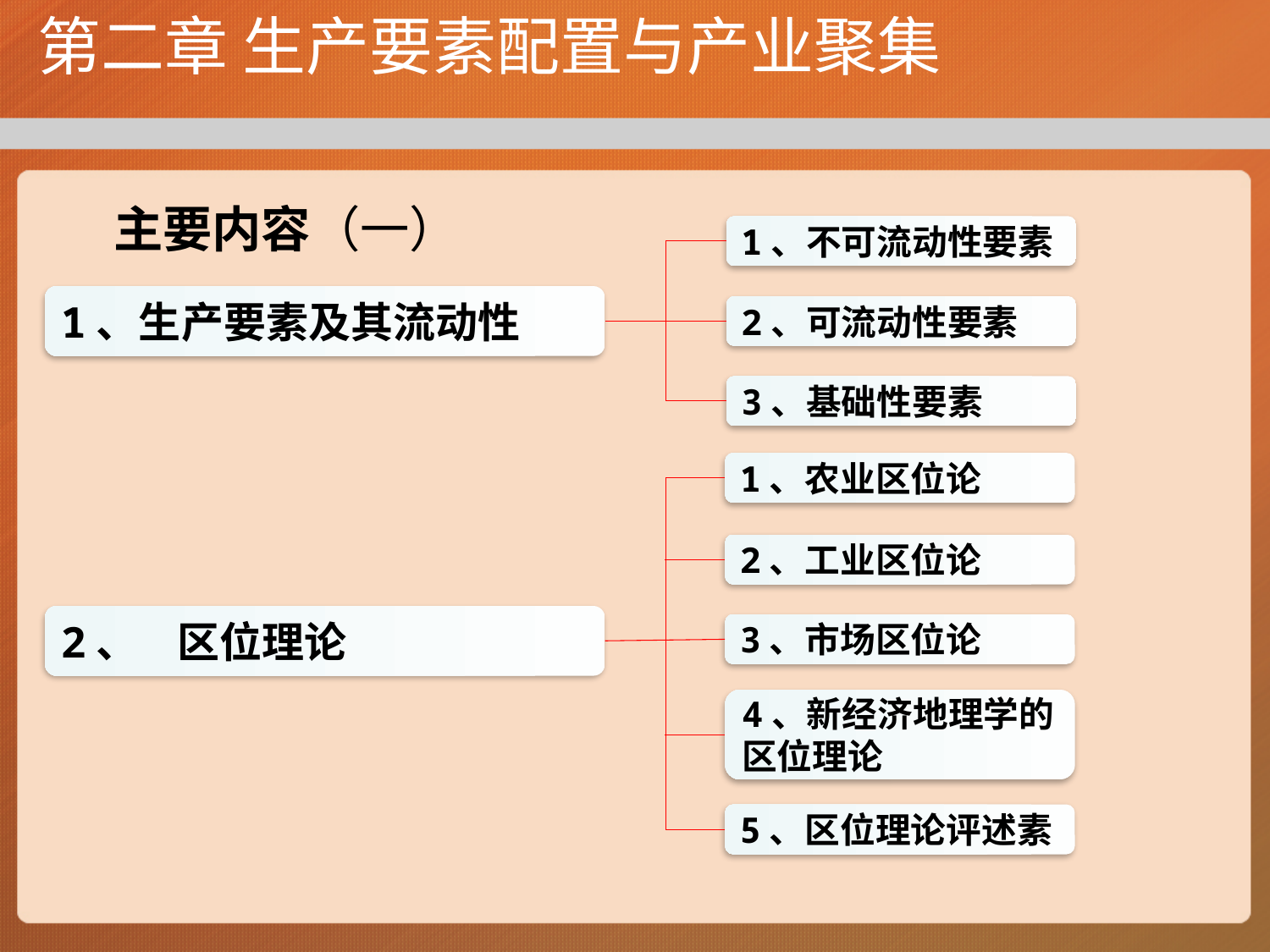

# 第二章 生产要素配置与产业聚集
    主要内容（一）

1、不可流动性要素
1、生产要素及其流动性
2、可流动性要素
3、基础性要素
1、农业区位论
2、工业区位论
2、    区位理论
3、市场区位论
4、新经济地理学的区位理论
5、区位理论评述素